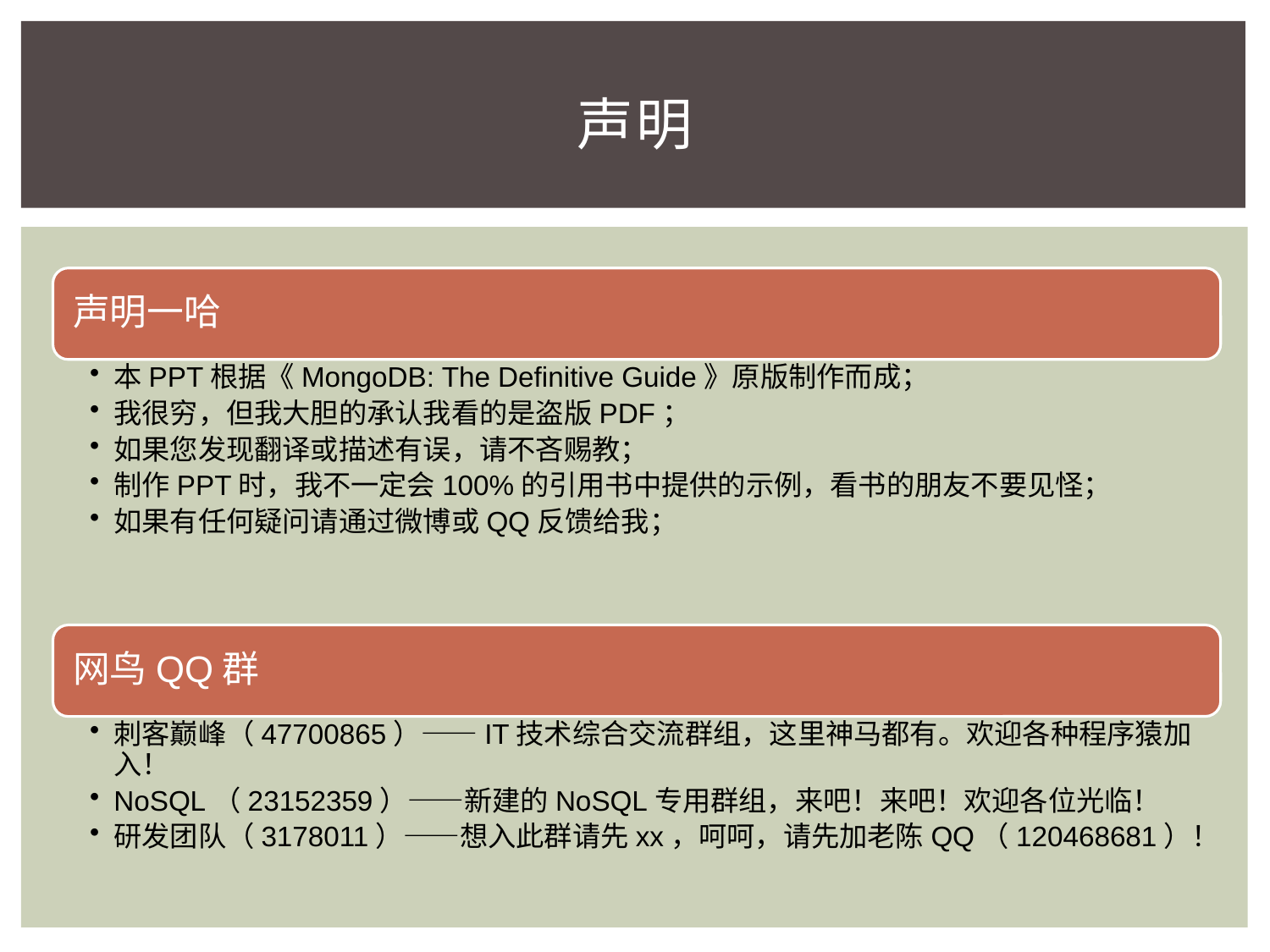

# 声明
声明一哈
本PPT根据《MongoDB: The Definitive Guide》原版制作而成；
我很穷，但我大胆的承认我看的是盗版PDF；
如果您发现翻译或描述有误，请不吝赐教；
制作PPT时，我不一定会100%的引用书中提供的示例，看书的朋友不要见怪；
如果有任何疑问请通过微博或QQ反馈给我；
网鸟QQ群
刺客巅峰（47700865）——IT技术综合交流群组，这里神马都有。欢迎各种程序猿加入！
NoSQL（23152359）——新建的NoSQL专用群组，来吧！来吧！欢迎各位光临！
研发团队（3178011）——想入此群请先xx，呵呵，请先加老陈QQ（120468681）！